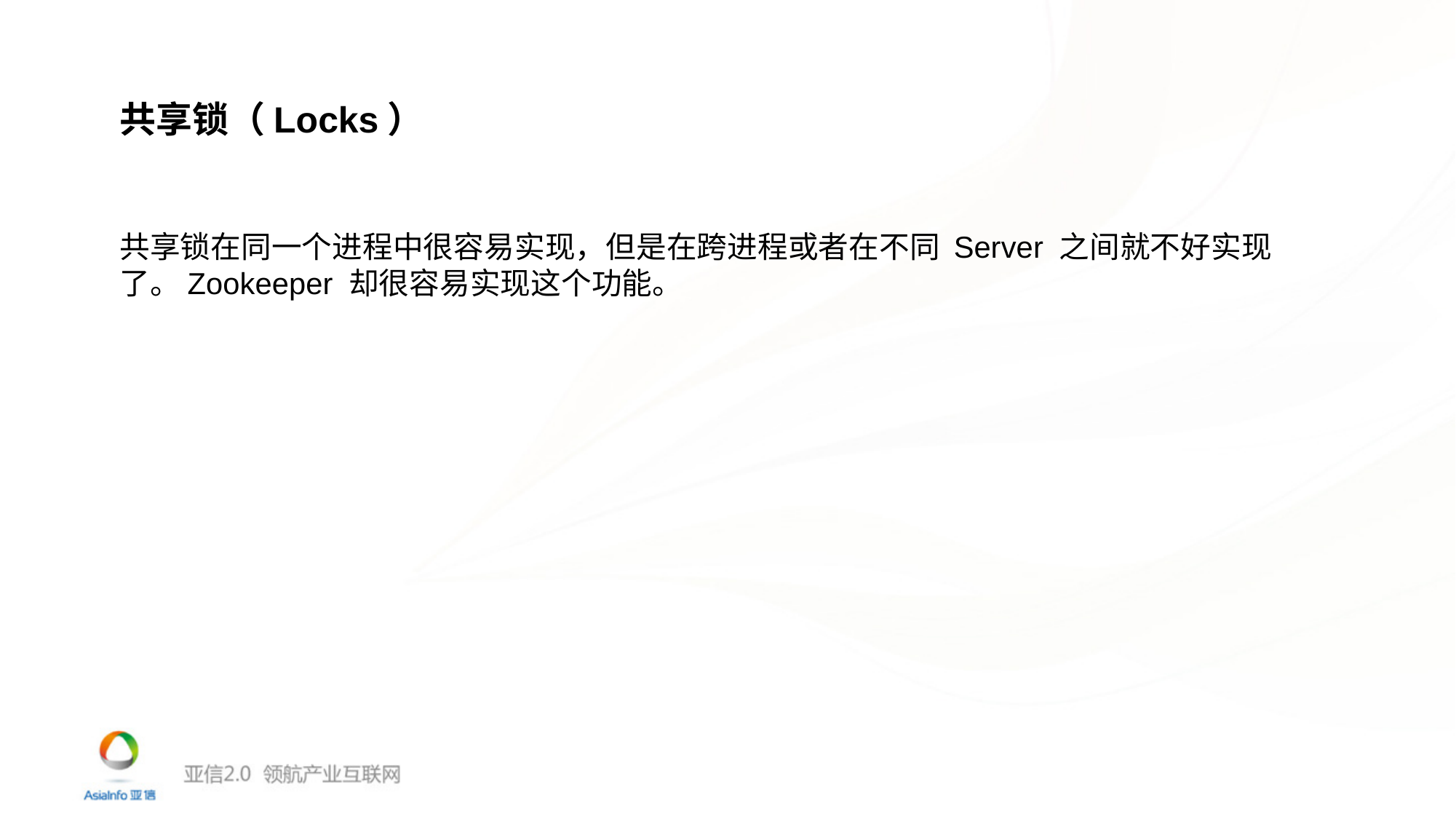

共享锁（Locks）

共享锁在同一个进程中很容易实现，但是在跨进程或者在不同 Server 之间就不好实现了。Zookeeper 却很容易实现这个功能。